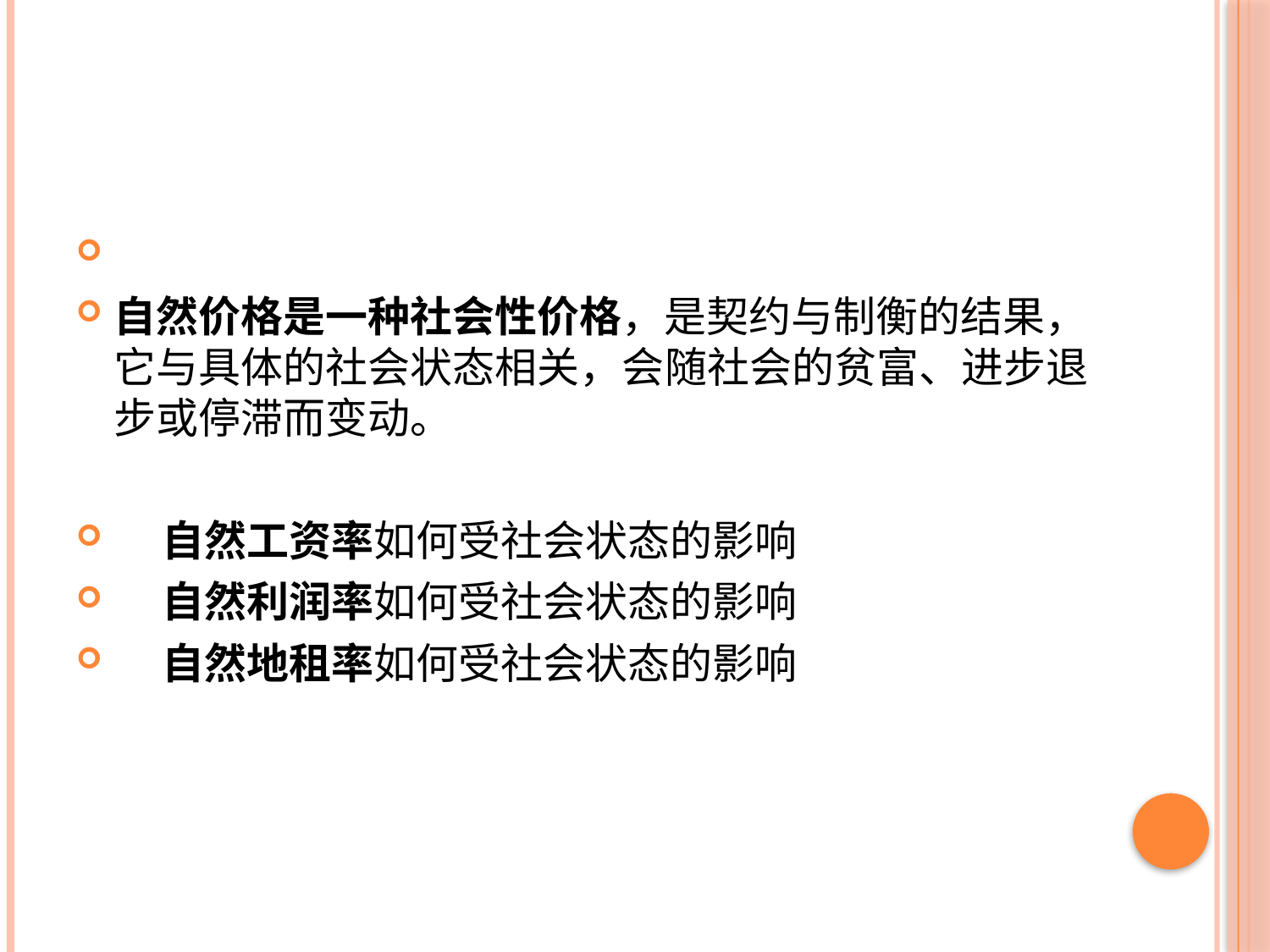

#

自然价格是一种社会性价格，是契约与制衡的结果，它与具体的社会状态相关，会随社会的贫富、进步退步或停滞而变动。

    自然工资率如何受社会状态的影响
    自然利润率如何受社会状态的影响
    自然地租率如何受社会状态的影响